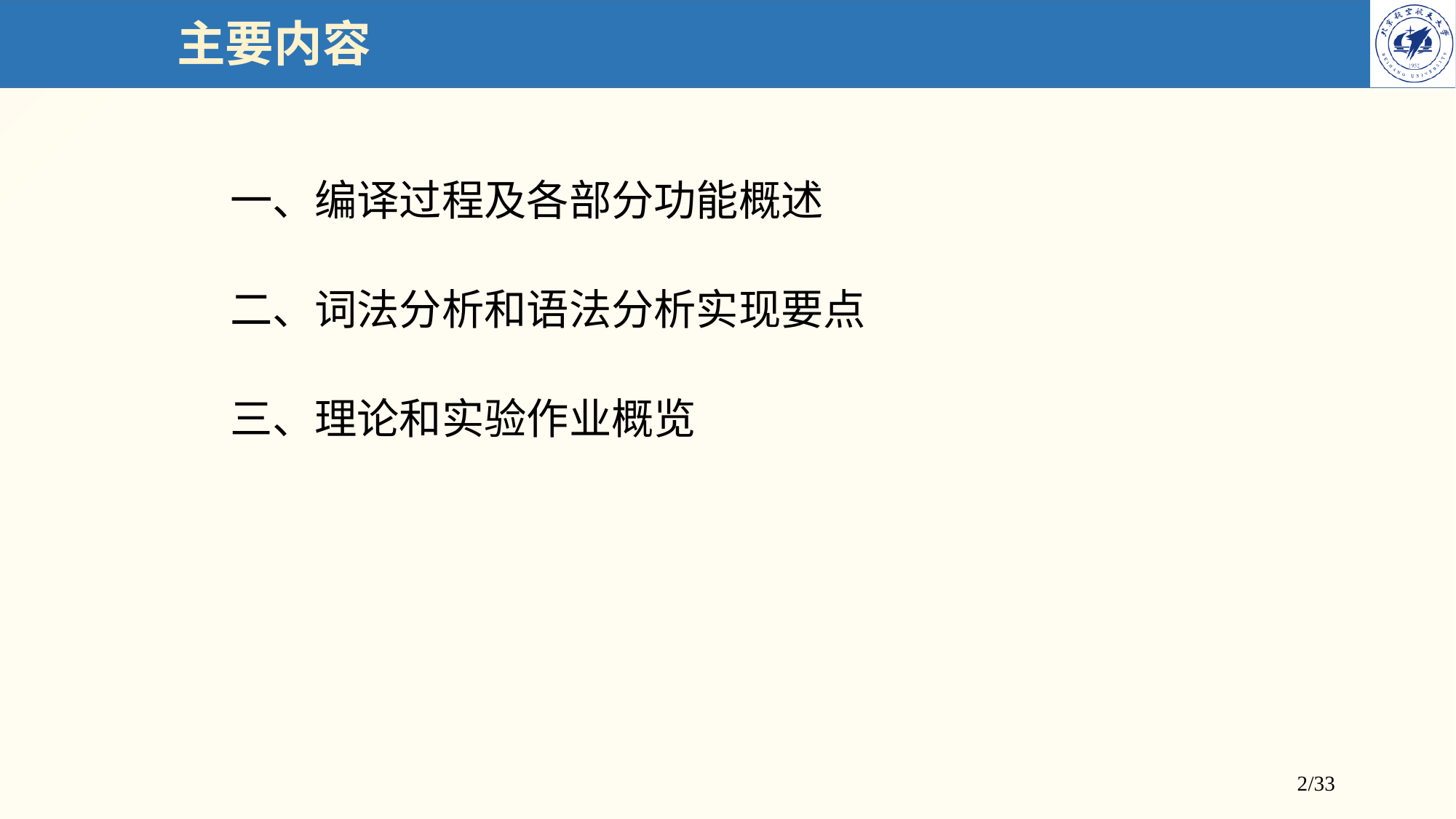

# 主要内容
一、编译过程及各部分功能概述
二、词法分析和语法分析实现要点
三、理论和实验作业概览